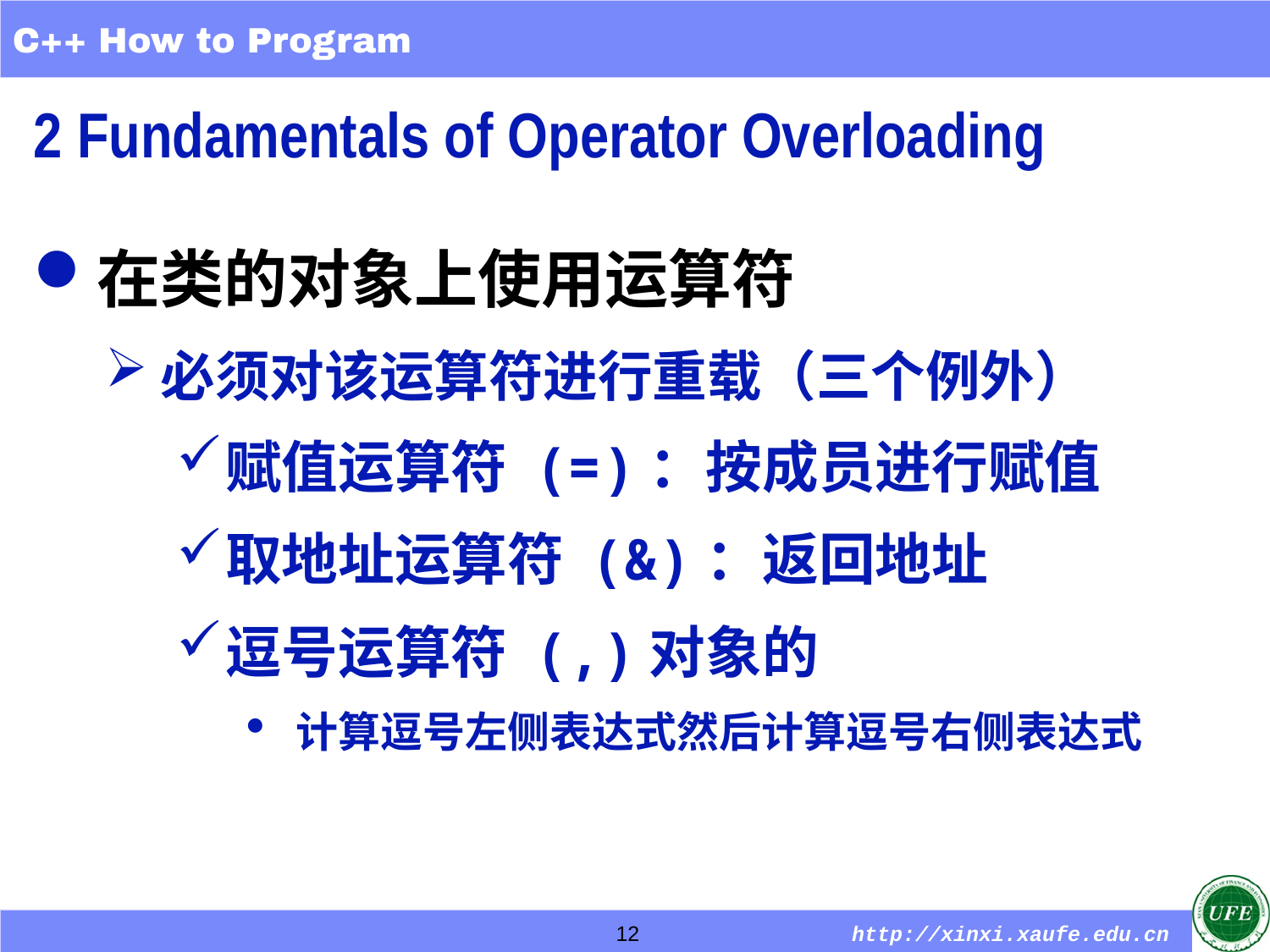

2 Fundamentals of Operator Overloading
在类的对象上使用运算符
必须对该运算符进行重载（三个例外）
赋值运算符 (=)：按成员进行赋值
取地址运算符 (&)：返回地址
逗号运算符 (,)对象的
计算逗号左侧表达式然后计算逗号右侧表达式
12